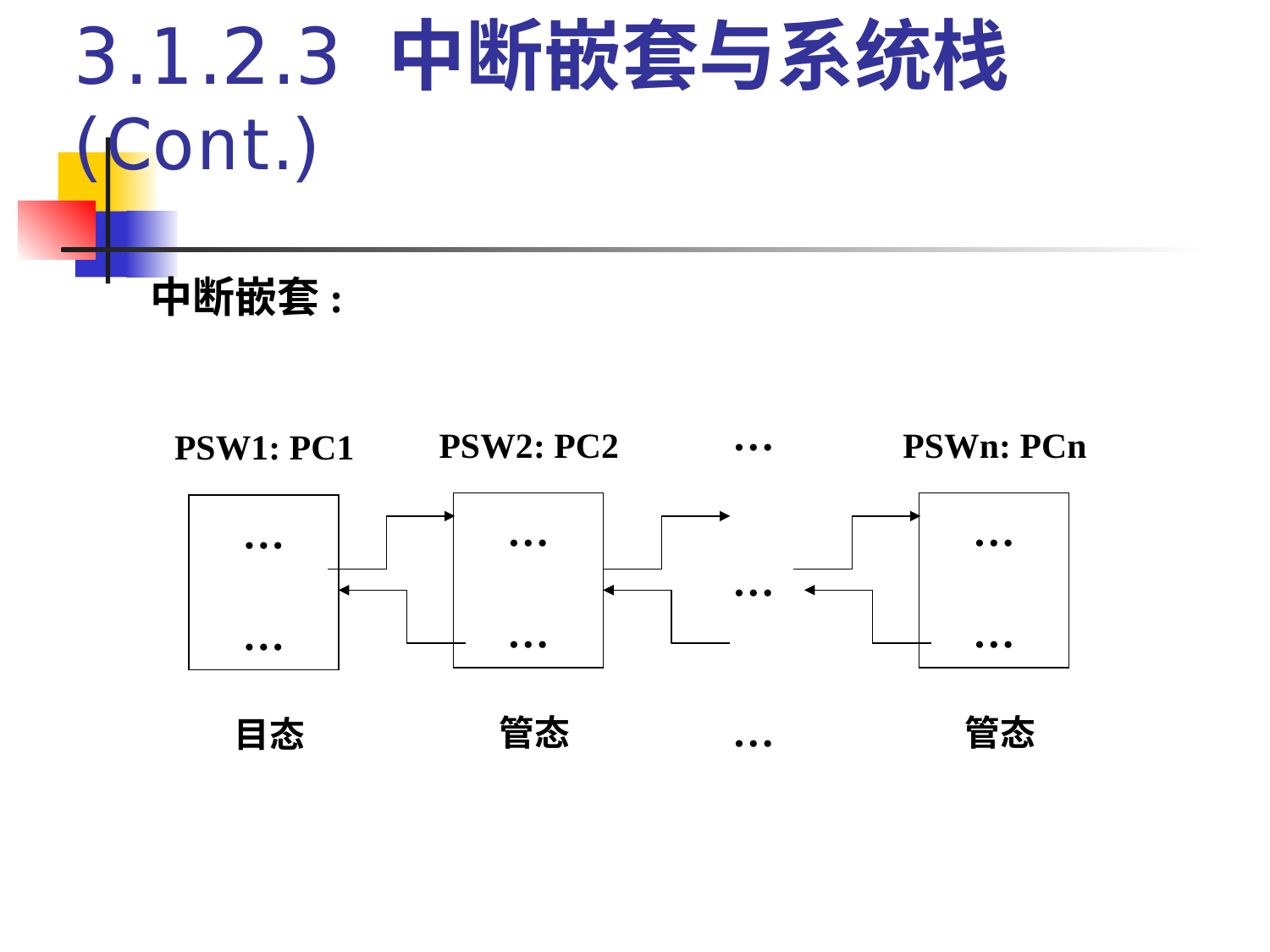

# 3.1.2.3 中断嵌套与系统栈(Cont.)
中断嵌套:
…
PSW2: PC2
PSWn: PCn
PSW1: PC1
…

…
…

…
…

…

…

…
管态
管态
目态